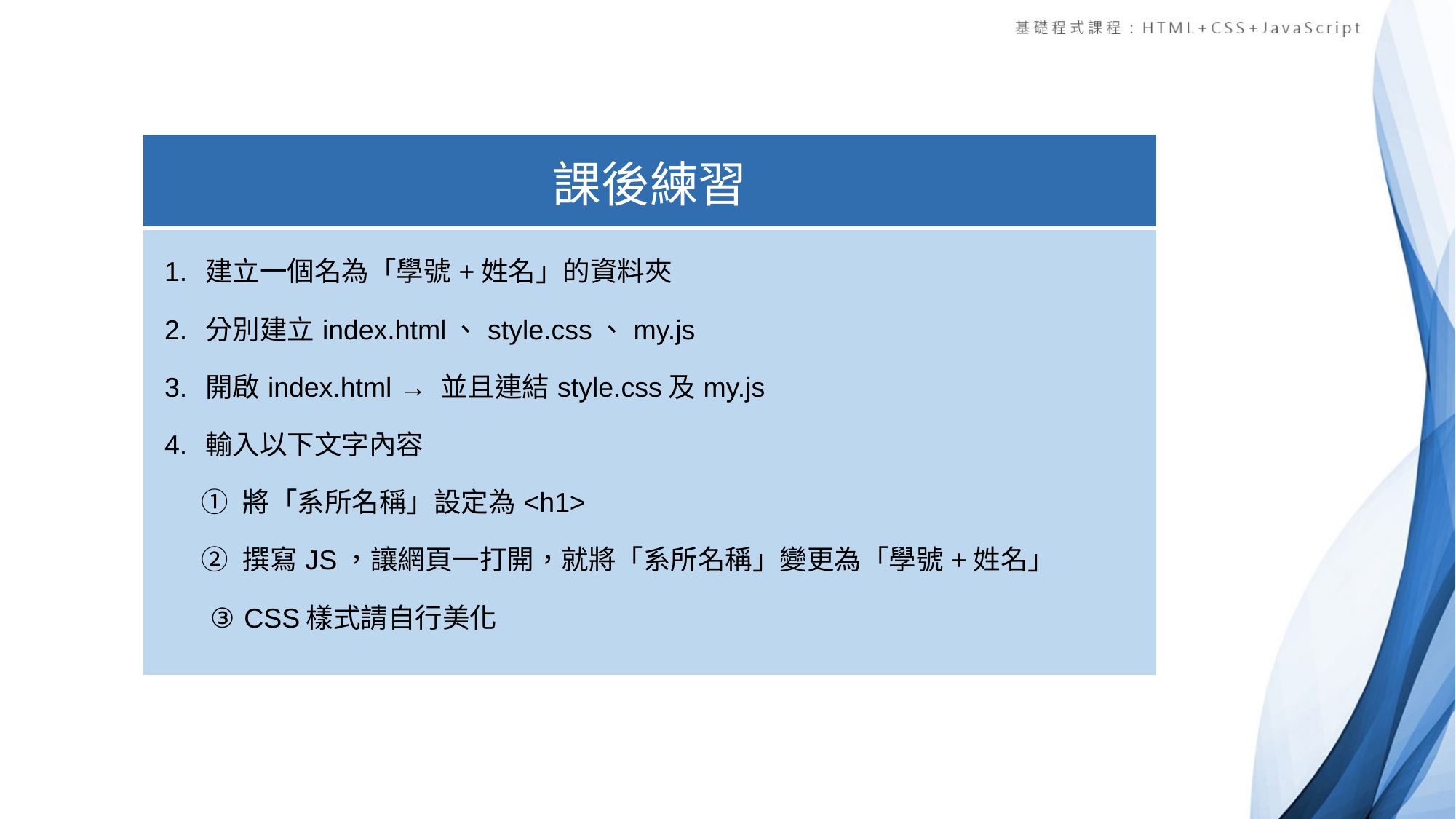

| 課後練習 |
| --- |
| 建立一個名為「學號+姓名」的資料夾 分別建立index.html、style.css、my.js 開啟index.html → 並且連結style.css及my.js 輸入以下文字內容 ① 將「系所名稱」設定為<h1> ② 撰寫JS，讓網頁一打開，就將「系所名稱」變更為「學號+姓名」 ③ CSS樣式請自行美化 |